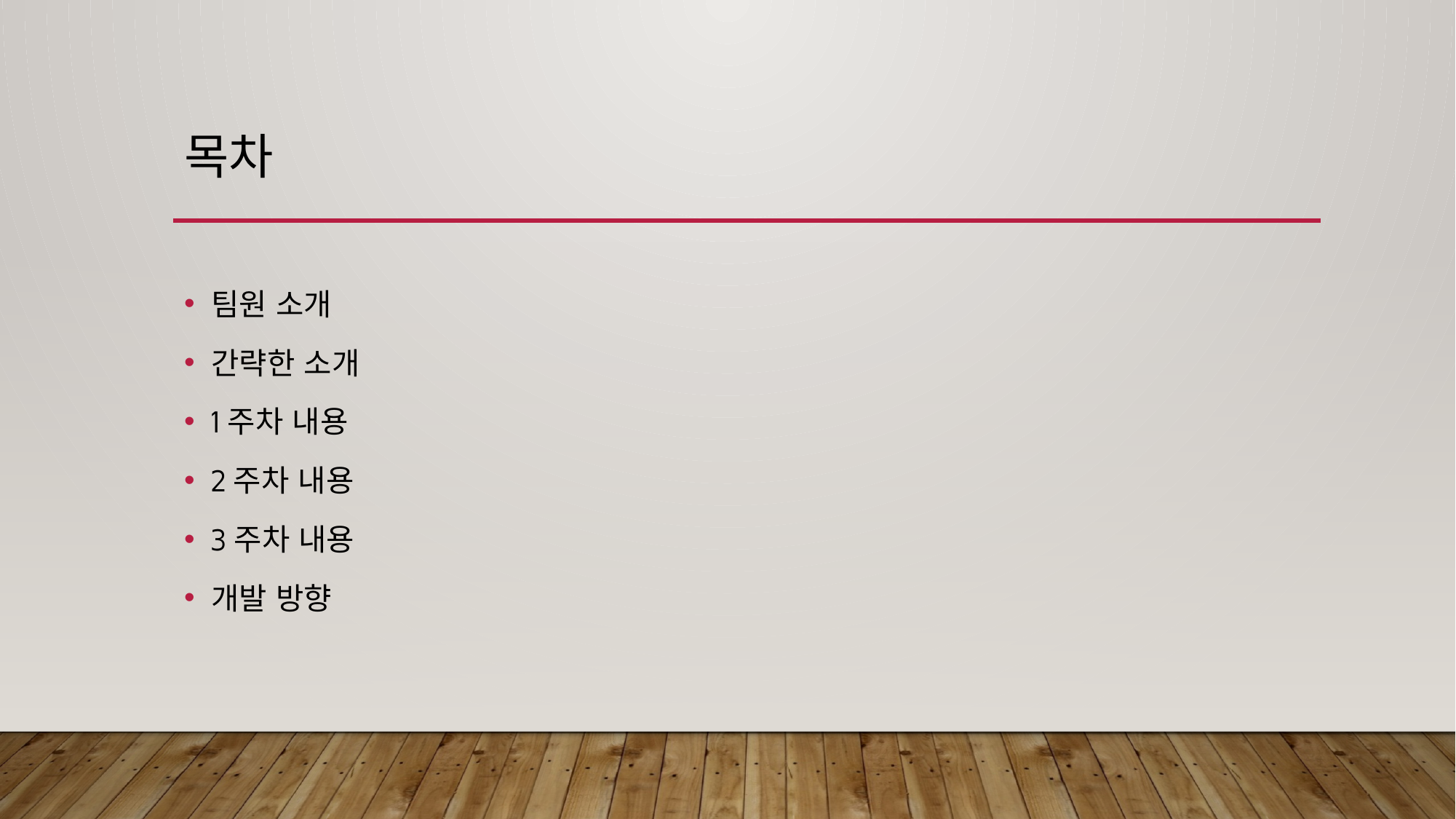

# 목차
팀원 소개
간략한 소개
1주차 내용
2주차 내용
3주차 내용
개발 방향